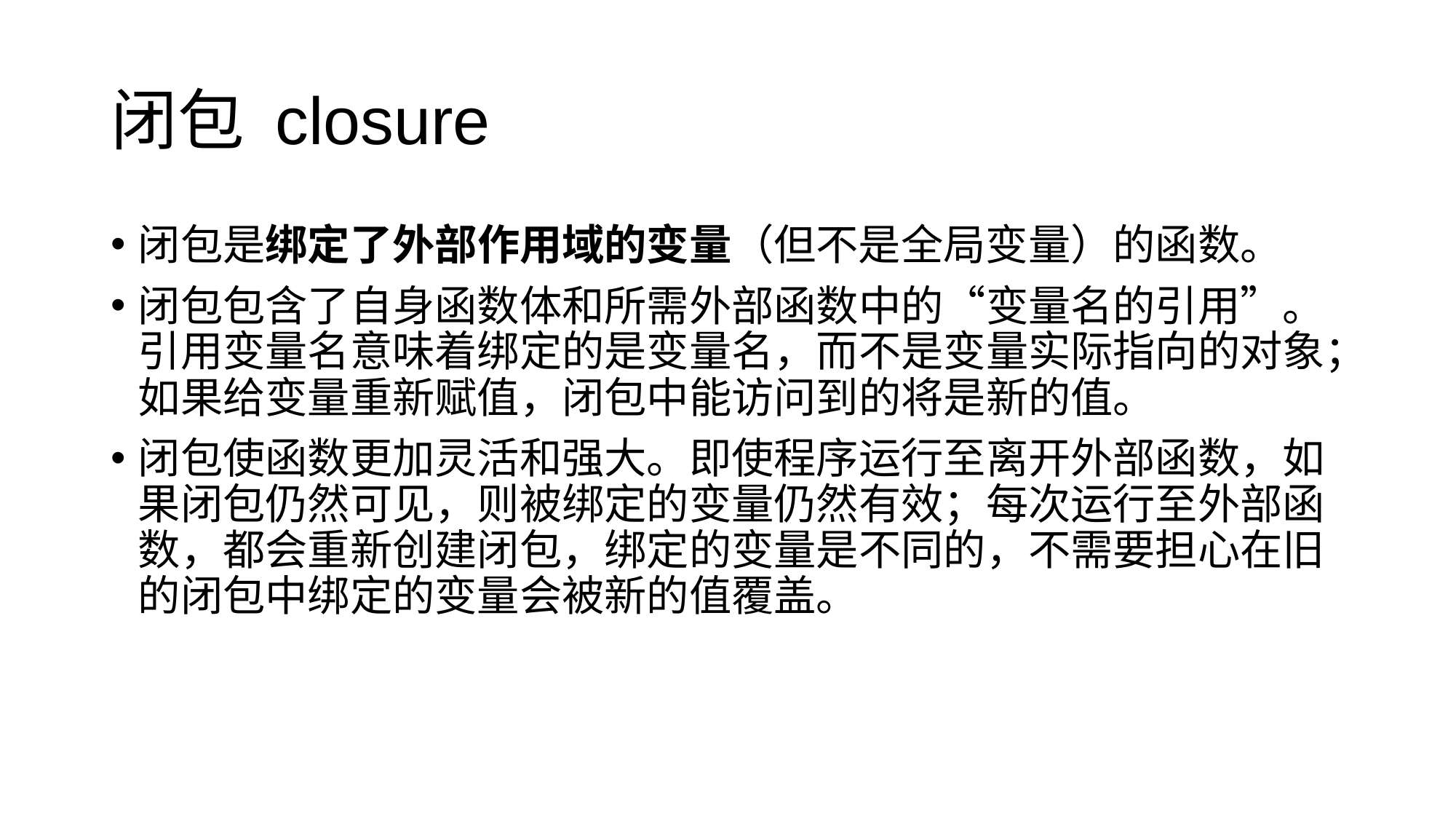

# 闭包 closure
闭包是绑定了外部作用域的变量（但不是全局变量）的函数。
闭包包含了自身函数体和所需外部函数中的“变量名的引用”。引用变量名意味着绑定的是变量名，而不是变量实际指向的对象；如果给变量重新赋值，闭包中能访问到的将是新的值。
闭包使函数更加灵活和强大。即使程序运行至离开外部函数，如果闭包仍然可见，则被绑定的变量仍然有效；每次运行至外部函数，都会重新创建闭包，绑定的变量是不同的，不需要担心在旧的闭包中绑定的变量会被新的值覆盖。